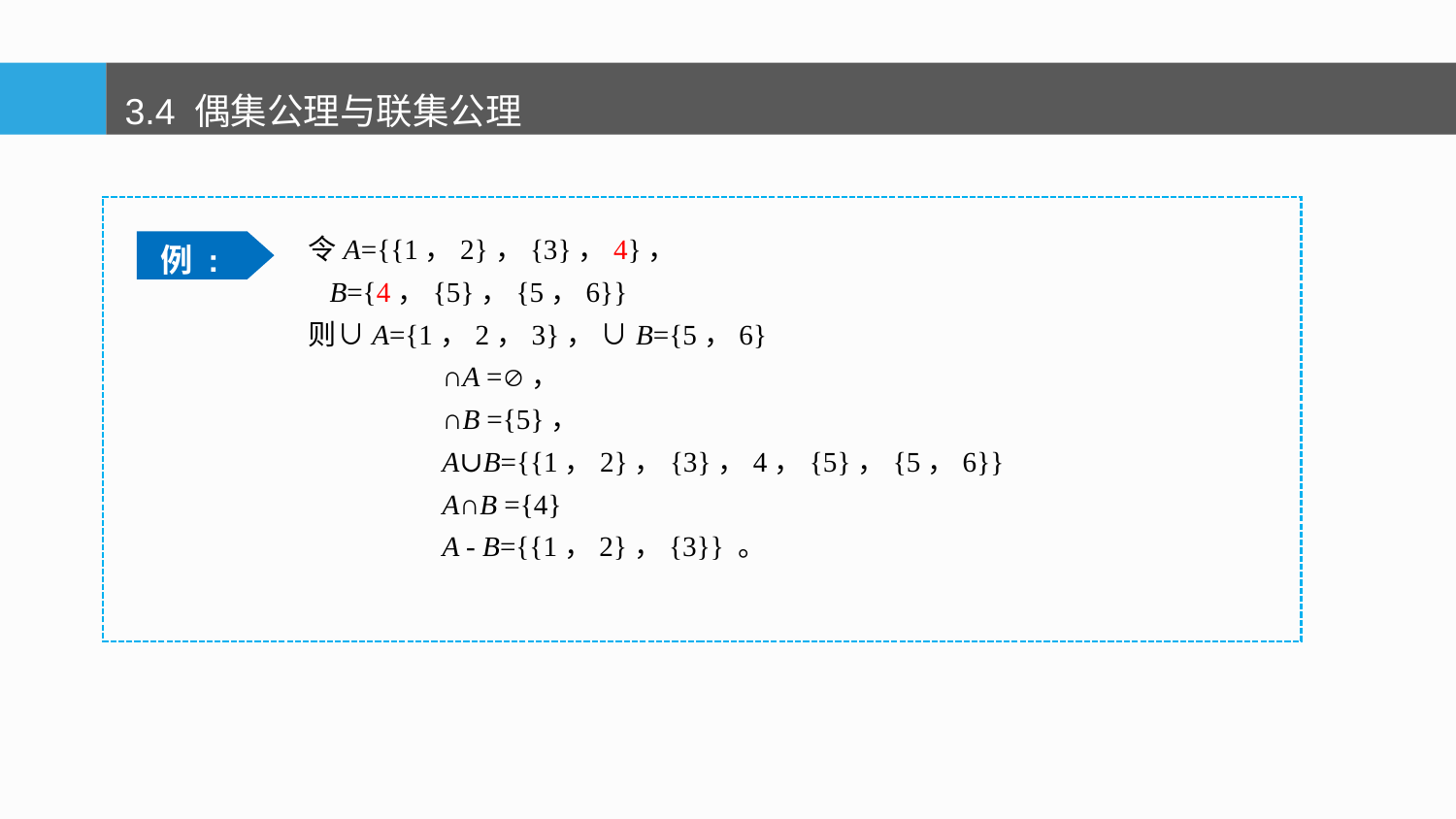

3.4 偶集公理与联集公理

令A={{1，2}，{3}，4}，
   B={4，{5}，{5，6}}
则∪A={1，2，3}， ∪B={5，6}
                   ∩A =∅，
                   ∩B ={5}，
                   A∪B={{1，2}，{3}，4，{5}，{5，6}}
                   A∩B ={4}
                   A - B={{1，2}，{3}} 。
例 :